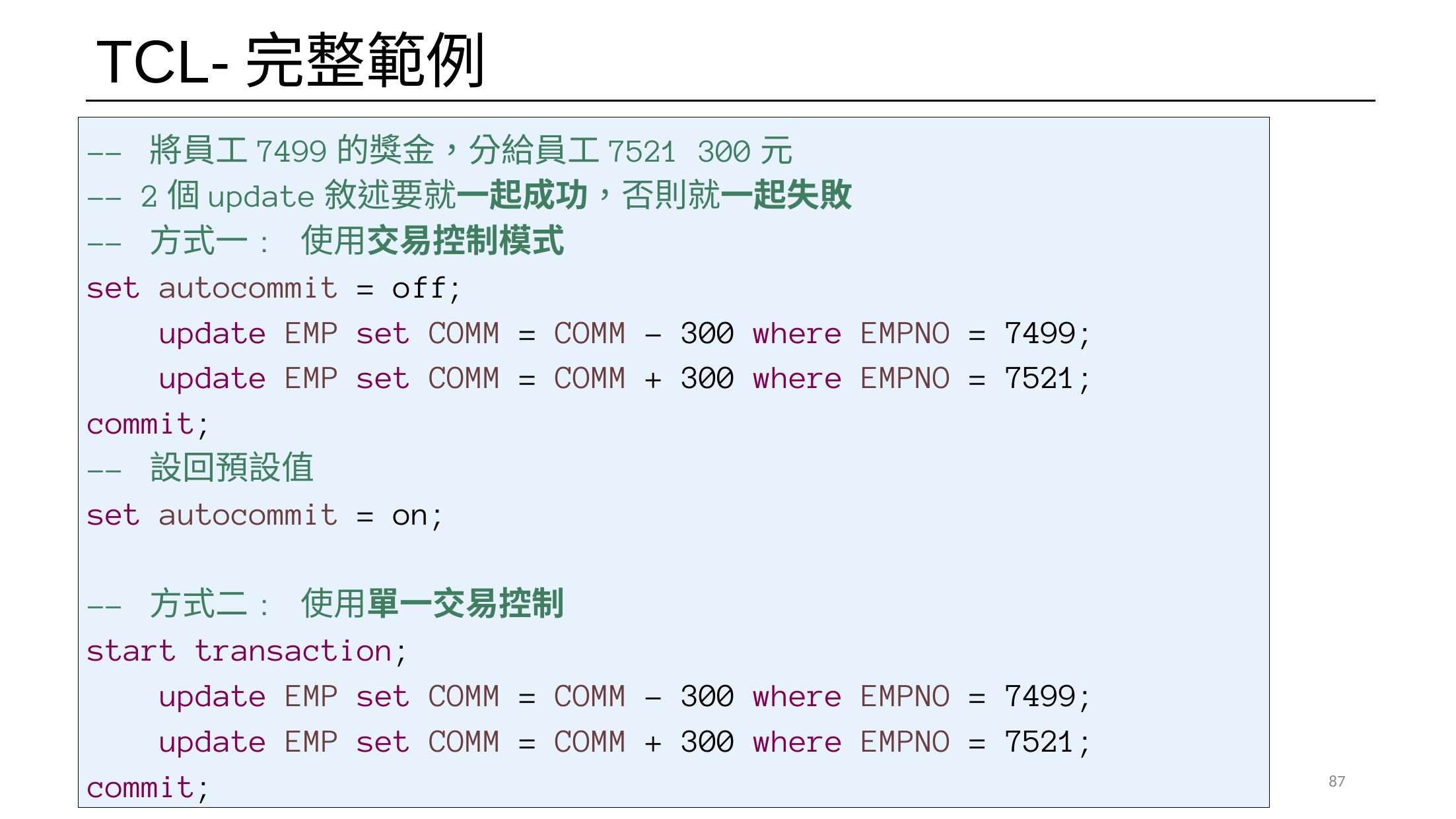

# TCL-完整範例
-- 將員工7499的獎金，分給員工7521 300元
-- 2個update敘述要就一起成功，否則就一起失敗
-- 方式一: 使用交易控制模式
set autocommit = off;
    update EMP set COMM = COMM - 300 where EMPNO = 7499;
    update EMP set COMM = COMM + 300 where EMPNO = 7521;
commit;
-- 設回預設值
set autocommit = on;

-- 方式二: 使用單一交易控制
start transaction;
    update EMP set COMM = COMM - 300 where EMPNO = 7499;
    update EMP set COMM = COMM + 300 where EMPNO = 7521;
commit;
87